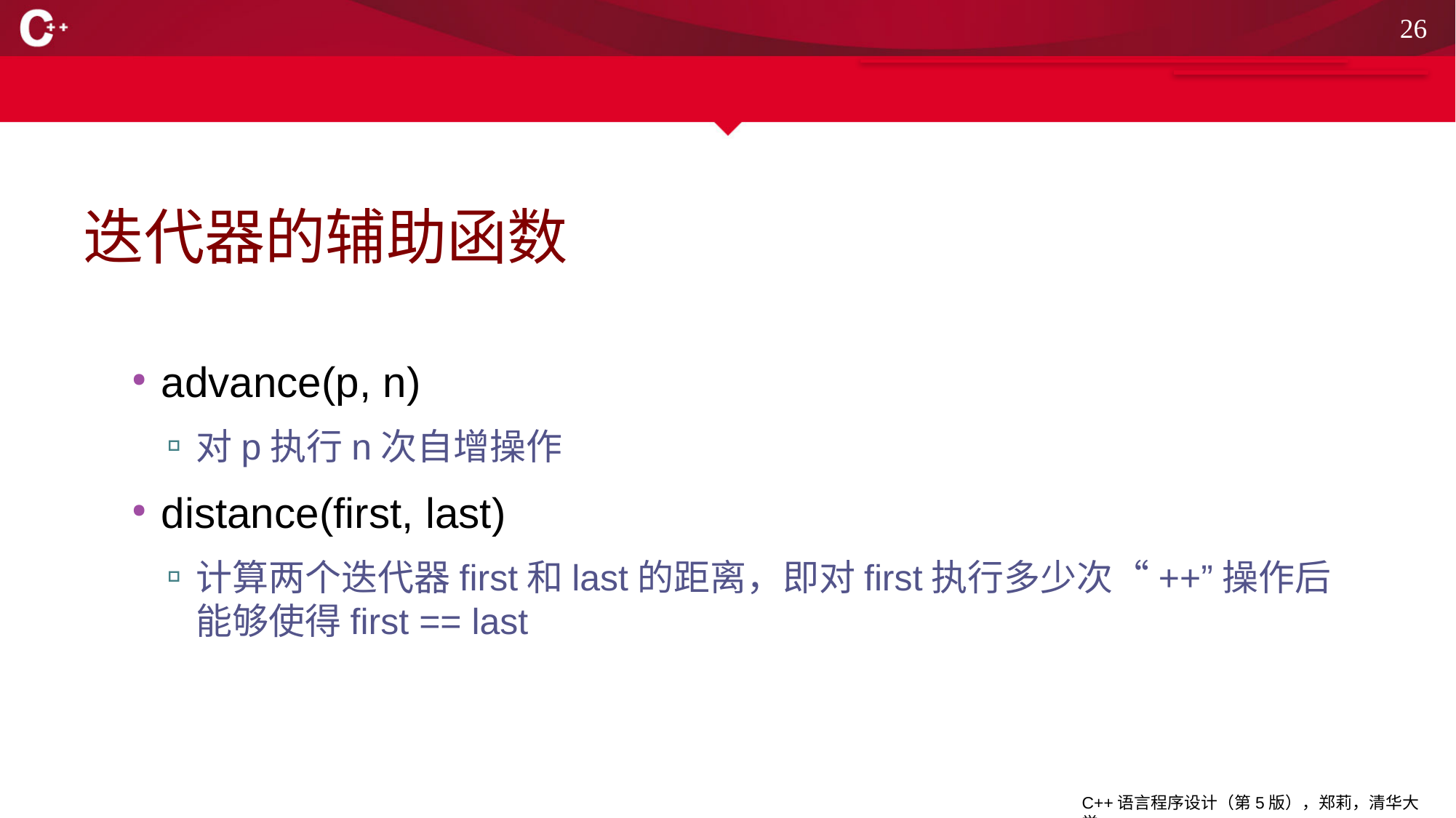

26
# 迭代器的辅助函数
advance(p, n)
对p执行n次自增操作
distance(first, last)
计算两个迭代器first和last的距离，即对first执行多少次“++”操作后能够使得first == last